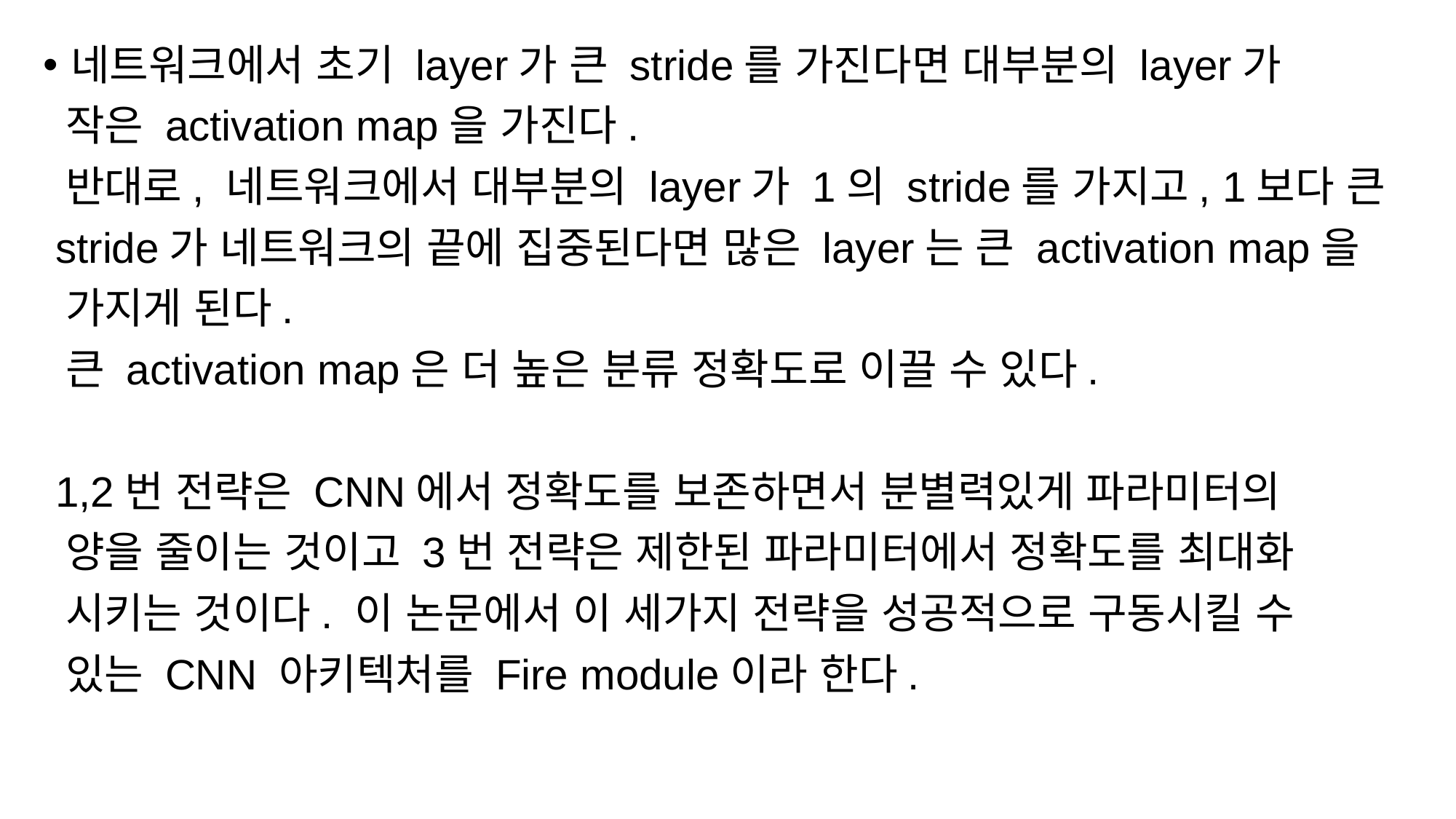

네트워크에서 초기 layer가 큰 stride를 가진다면 대부분의 layer가
 작은 activation map을 가진다.
 반대로, 네트워크에서 대부분의 layer가 1의 stride를 가지고, 1보다 큰
 stride가 네트워크의 끝에 집중된다면 많은 layer는 큰 activation map을
 가지게 된다.
 큰 activation map은 더 높은 분류 정확도로 이끌 수 있다.

 1,2번 전략은 CNN에서 정확도를 보존하면서 분별력있게 파라미터의
 양을 줄이는 것이고 3번 전략은 제한된 파라미터에서 정확도를 최대화
 시키는 것이다. 이 논문에서 이 세가지 전략을 성공적으로 구동시킬 수
 있는 CNN 아키텍처를 Fire module이라 한다.